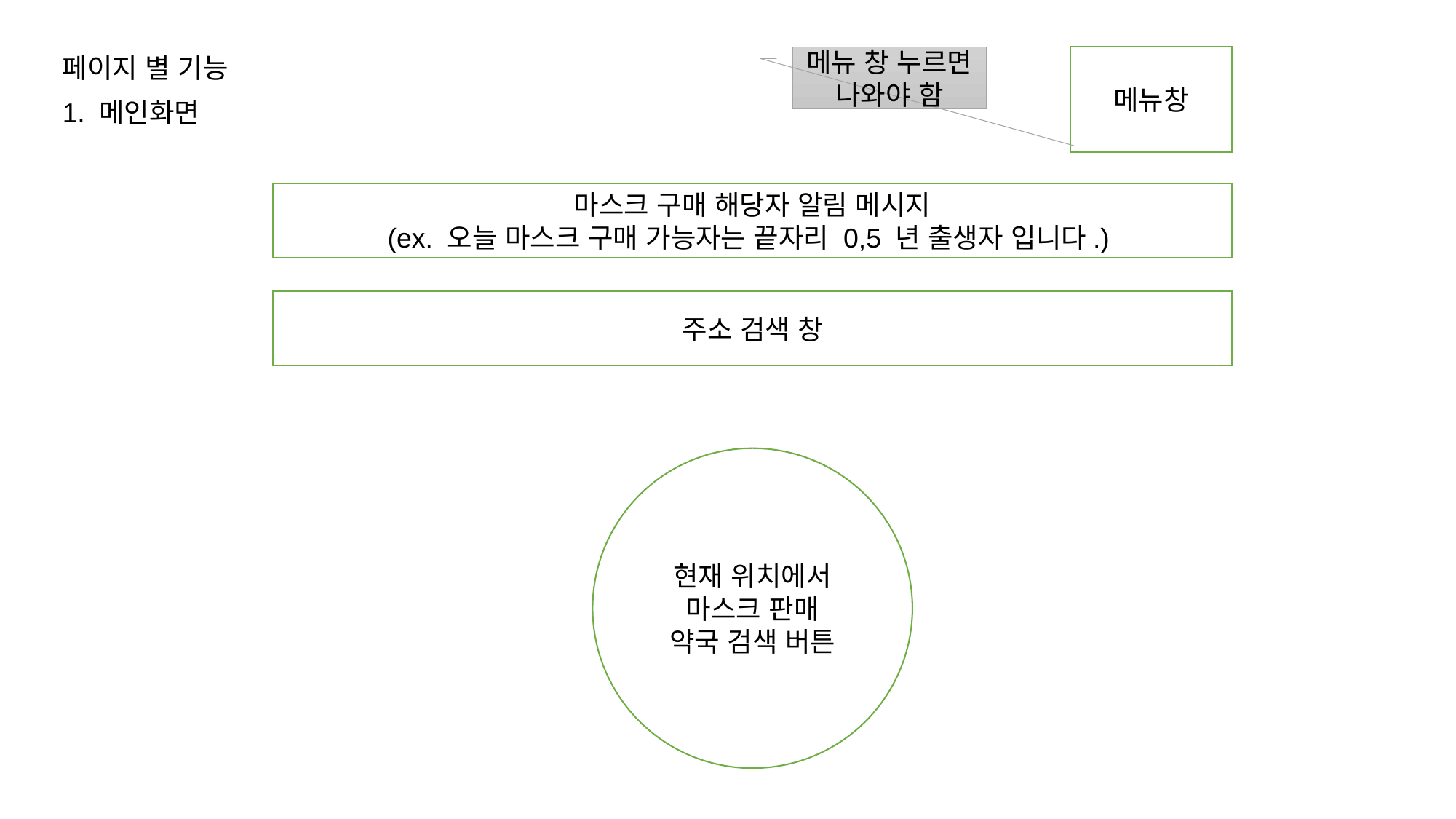

페이지 별 기능
메뉴 창 누르면 나와야 함
메뉴창
1. 메인화면
마스크 구매 해당자 알림 메시지
(ex. 오늘 마스크 구매 가능자는 끝자리 0,5 년 출생자 입니다.)
주소 검색 창
현재 위치에서 마스크 판매
약국 검색 버튼